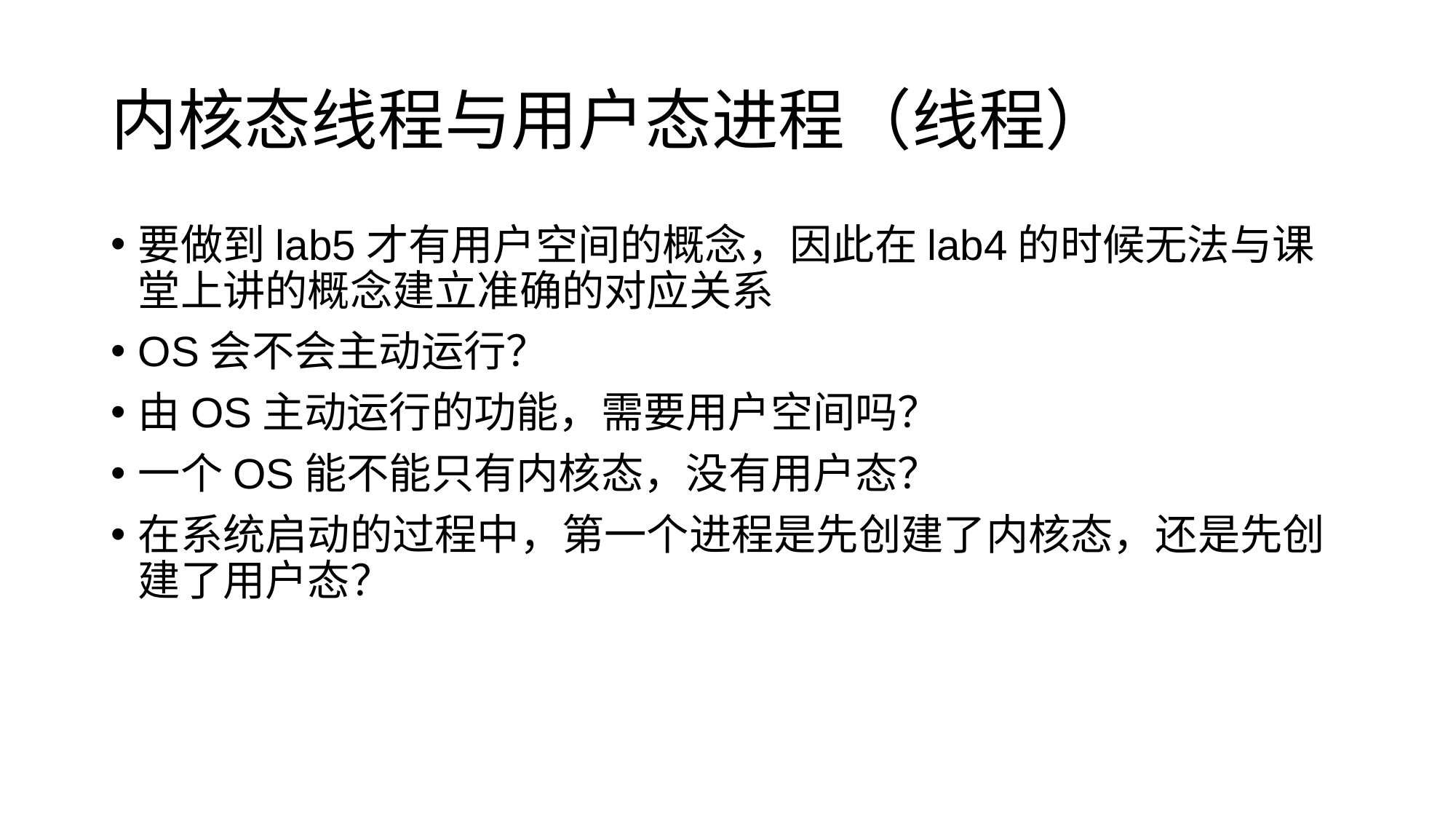

# 内核态线程与用户态进程（线程）
要做到lab5才有用户空间的概念，因此在lab4的时候无法与课堂上讲的概念建立准确的对应关系
OS会不会主动运行？
由OS主动运行的功能，需要用户空间吗？
一个OS能不能只有内核态，没有用户态？
在系统启动的过程中，第一个进程是先创建了内核态，还是先创建了用户态？